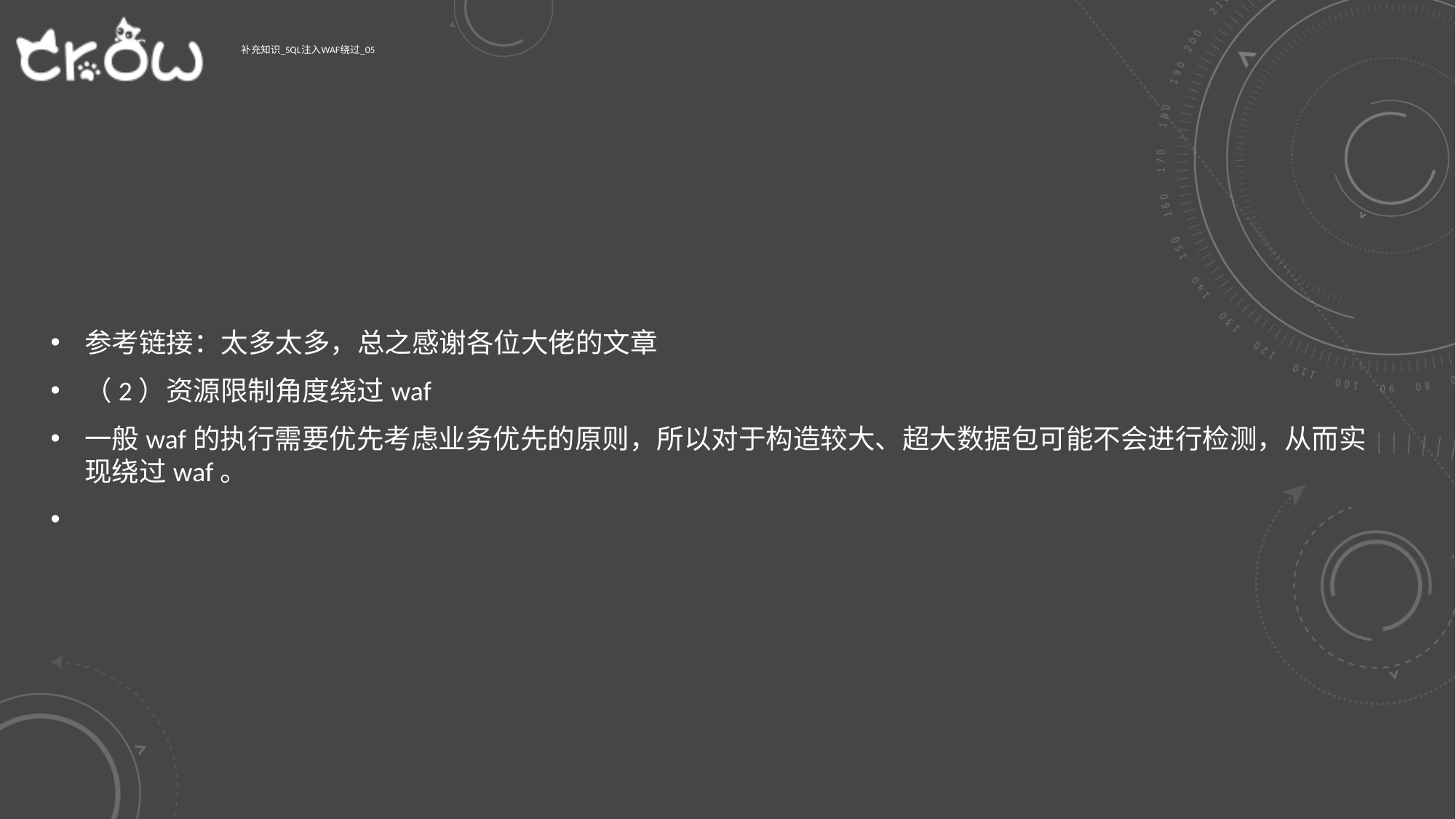

# 补充知识_sql注入WAF绕过_05
参考链接：太多太多，总之感谢各位大佬的文章
（2）资源限制角度绕过waf
一般waf的执行需要优先考虑业务优先的原则，所以对于构造较大、超大数据包可能不会进行检测，从而实现绕过waf。